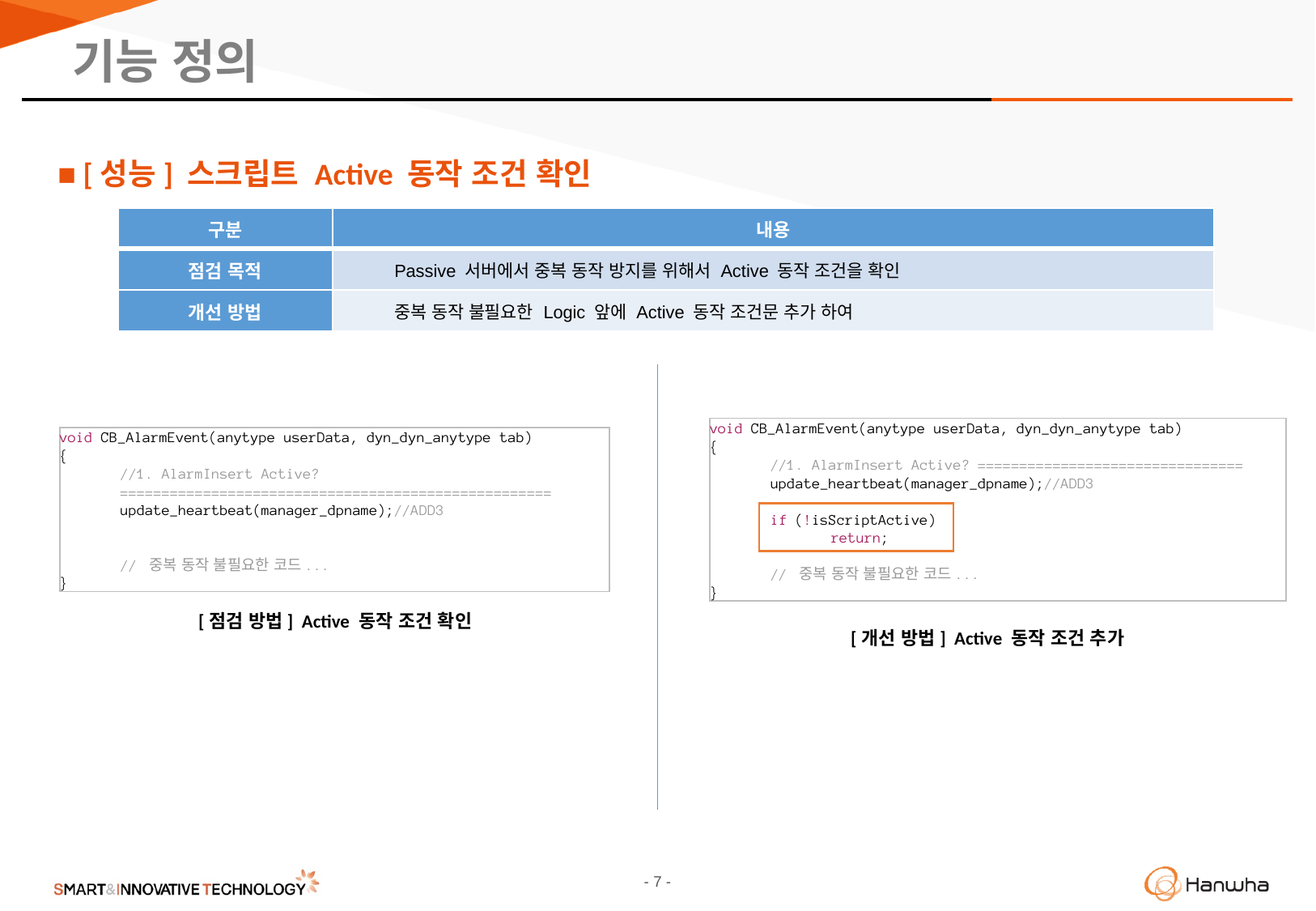

기능 정의
■ [성능] 스크립트 Active 동작 조건 확인
| 구분 | 내용 |
| --- | --- |
| 점검 목적 | Passive 서버에서 중복 동작 방지를 위해서 Active 동작 조건을 확인 |
| 개선 방법 | 중복 동작 불필요한 Logic 앞에 Active 동작 조건문 추가 하여 |
void CB_AlarmEvent(anytype userData, dyn_dyn_anytype tab)
{
//1. AlarmInsert Active? ================================
update_heartbeat(manager_dpname);//ADD3
if (!isScriptActive)
return;

// 중복 동작 불필요한 코드...
}
void CB_AlarmEvent(anytype userData, dyn_dyn_anytype tab)
{
//1. AlarmInsert Active? ====================================================
update_heartbeat(manager_dpname);//ADD3
// 중복 동작 불필요한 코드...
}

[점검 방법]  Active 동작 조건 확인
[개선 방법]  Active 동작 조건 추가